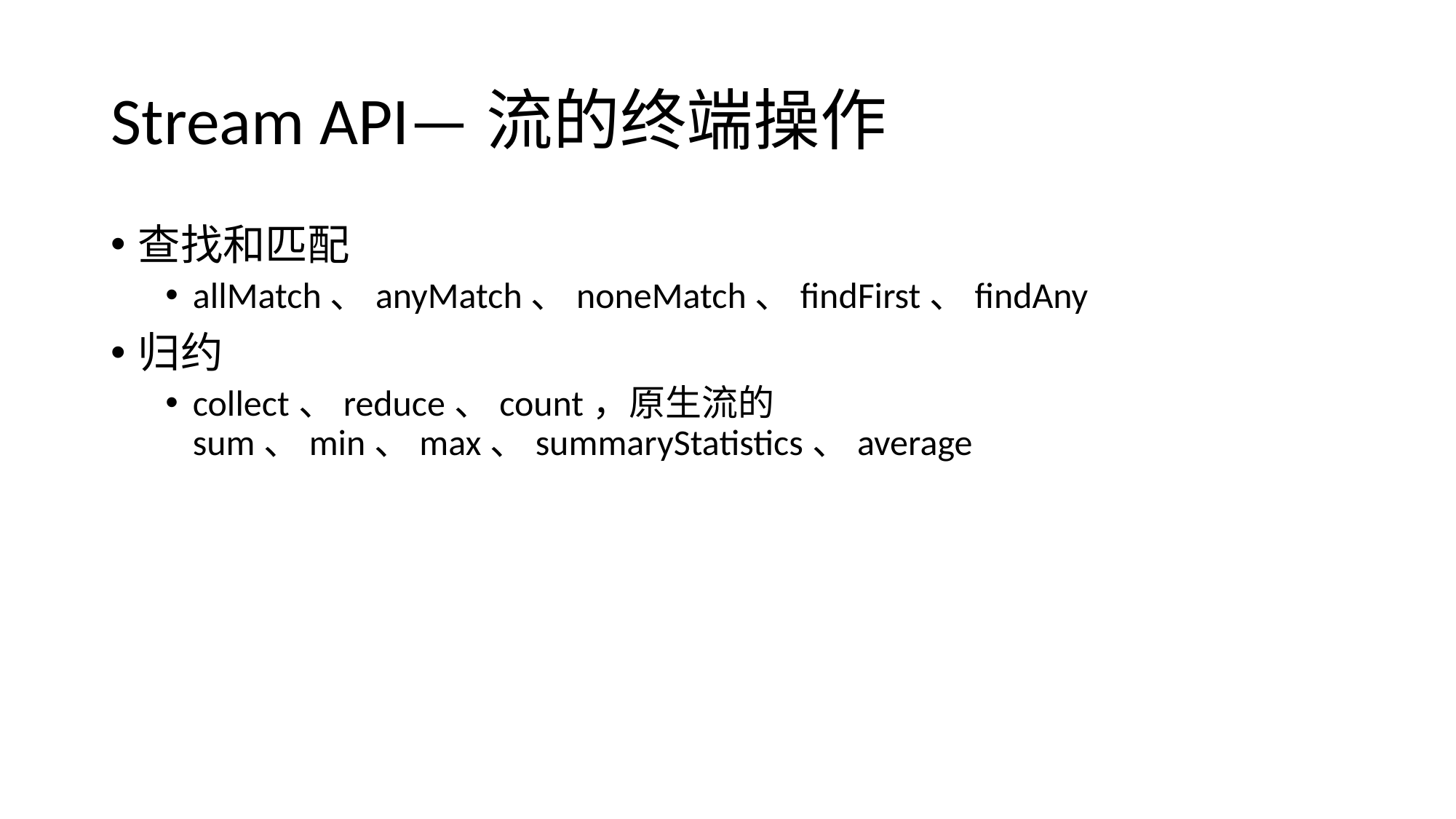

# Stream API—流的终端操作
查找和匹配
allMatch、anyMatch、noneMatch、findFirst、findAny
归约
collect、reduce、count，原生流的sum、min、max、summaryStatistics、average